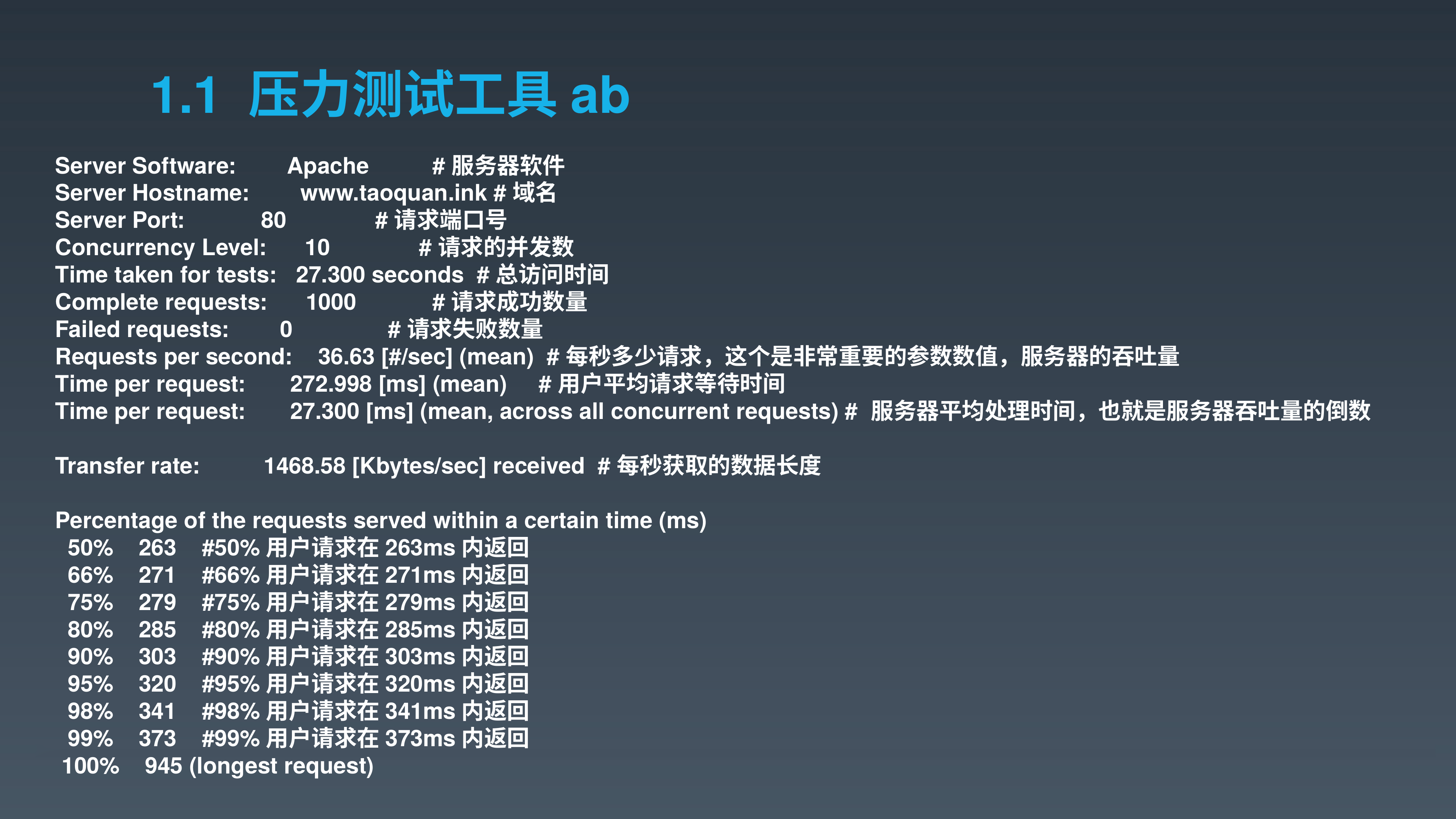

# 1.1 压力测试工具ab
Server Software:        Apache          #服务器软件
Server Hostname:        www.taoquan.ink #域名
Server Port:            80              #请求端口号
Concurrency Level:      10              #请求的并发数
Time taken for tests:   27.300 seconds  #总访问时间
Complete requests:      1000            #请求成功数量
Failed requests:        0               #请求失败数量
Requests per second:    36.63 [#/sec] (mean)  #每秒多少请求，这个是非常重要的参数数值，服务器的吞吐量
Time per request:       272.998 [ms] (mean)     #用户平均请求等待时间
Time per request:       27.300 [ms] (mean, across all concurrent requests) # 服务器平均处理时间，也就是服务器吞吐量的倒数
Transfer rate:          1468.58 [Kbytes/sec] received  #每秒获取的数据长度

Percentage of the requests served within a certain time (ms)
  50%    263    #50%用户请求在263ms内返回
  66%    271    #66%用户请求在271ms内返回
  75%    279    #75%用户请求在279ms内返回
  80%    285    #80%用户请求在285ms内返回
  90%    303    #90%用户请求在303ms内返回
  95%    320    #95%用户请求在320ms内返回
  98%    341    #98%用户请求在341ms内返回
  99%    373    #99%用户请求在373ms内返回
 100%    945 (longest request)